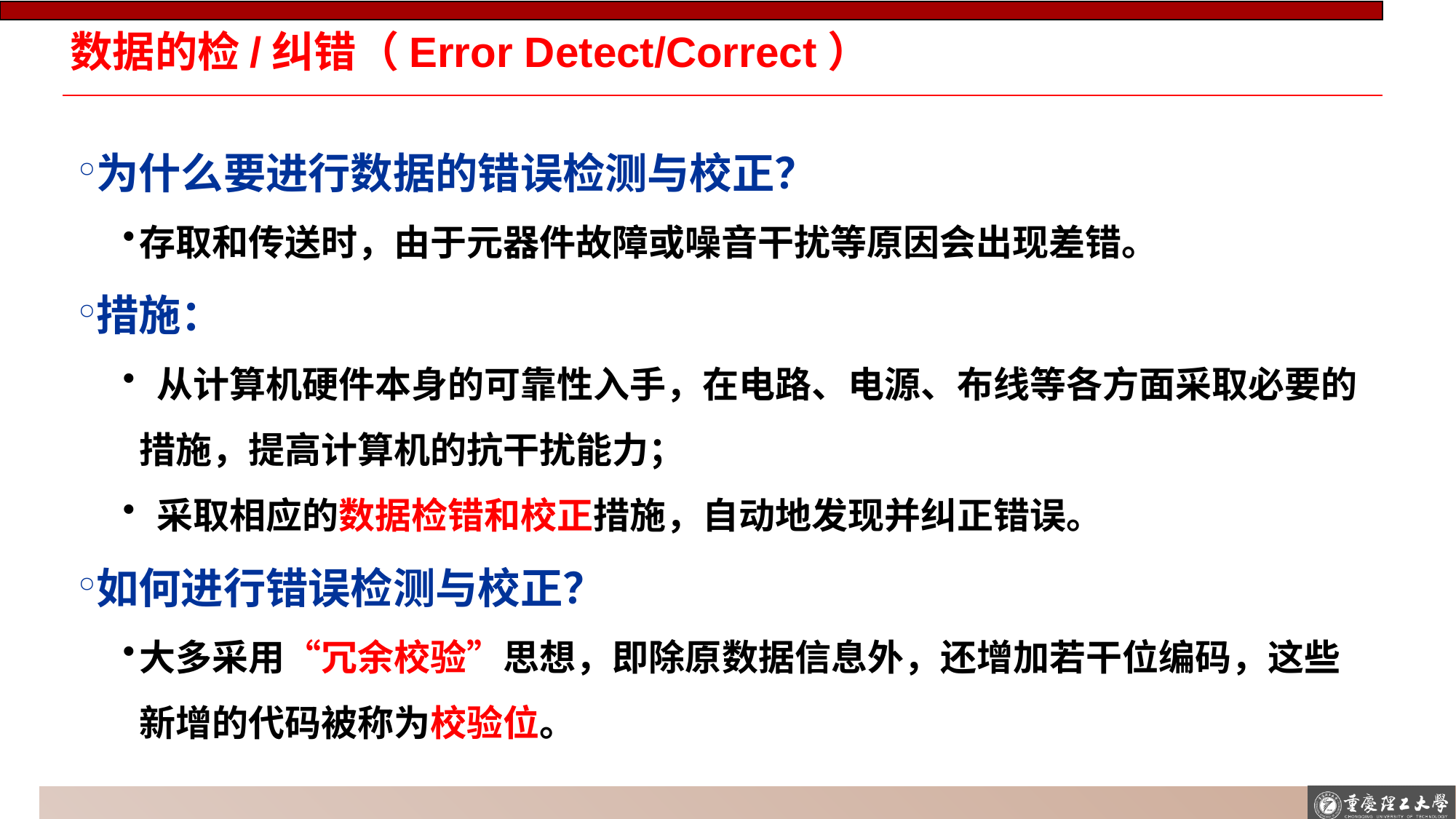

# 数据的检/纠错（Error Detect/Correct）
为什么要进行数据的错误检测与校正？
存取和传送时，由于元器件故障或噪音干扰等原因会出现差错。
措施：
 从计算机硬件本身的可靠性入手，在电路、电源、布线等各方面采取必要的措施，提高计算机的抗干扰能力；
 采取相应的数据检错和校正措施，自动地发现并纠正错误。
如何进行错误检测与校正？
大多采用“冗余校验”思想，即除原数据信息外，还增加若干位编码，这些新增的代码被称为校验位。